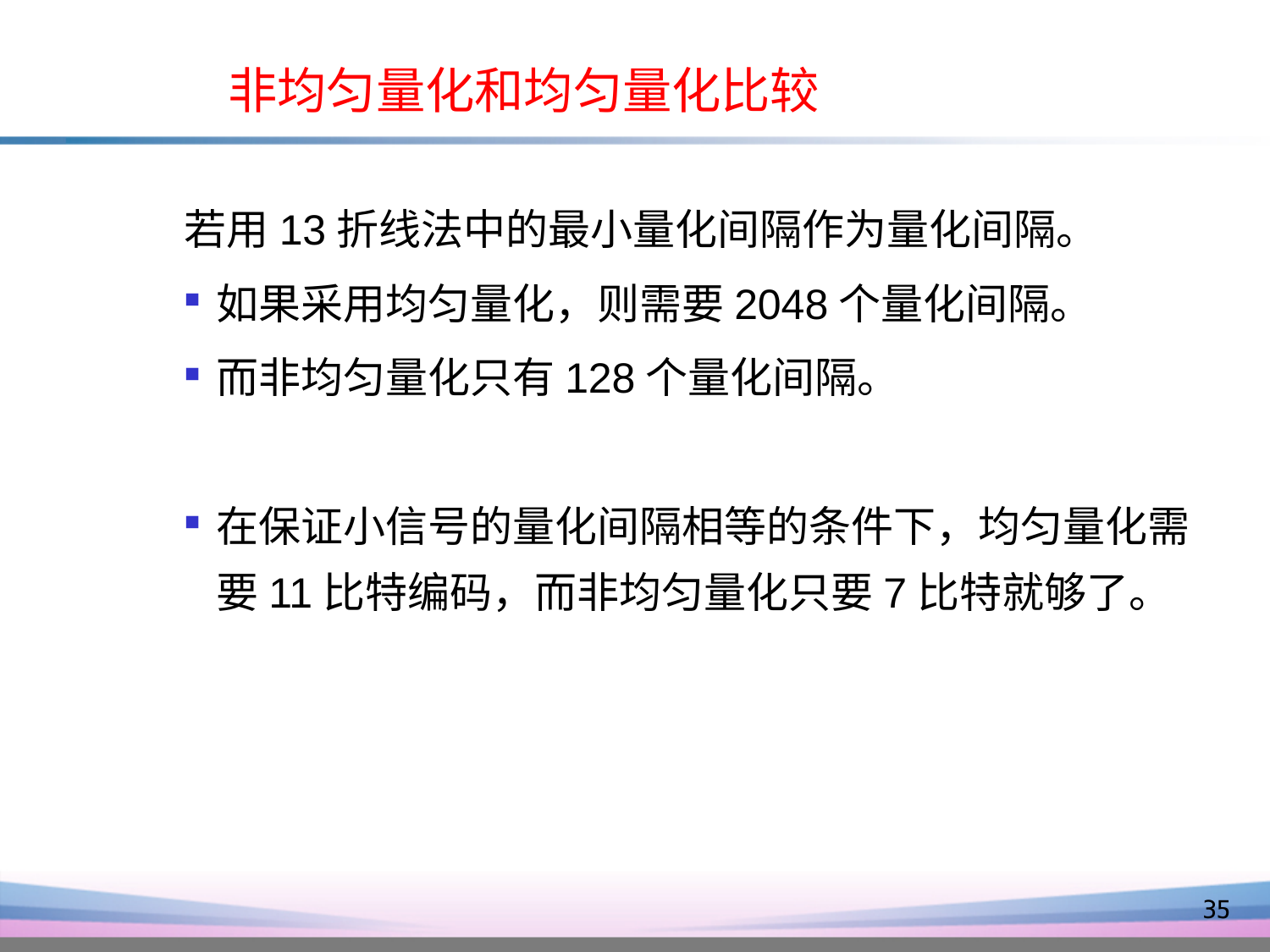

非均匀量化和均匀量化比较
若用13折线法中的最小量化间隔作为量化间隔。
如果采用均匀量化，则需要2048个量化间隔。
而非均匀量化只有128个量化间隔。

在保证小信号的量化间隔相等的条件下，均匀量化需要11比特编码，而非均匀量化只要7比特就够了。
35